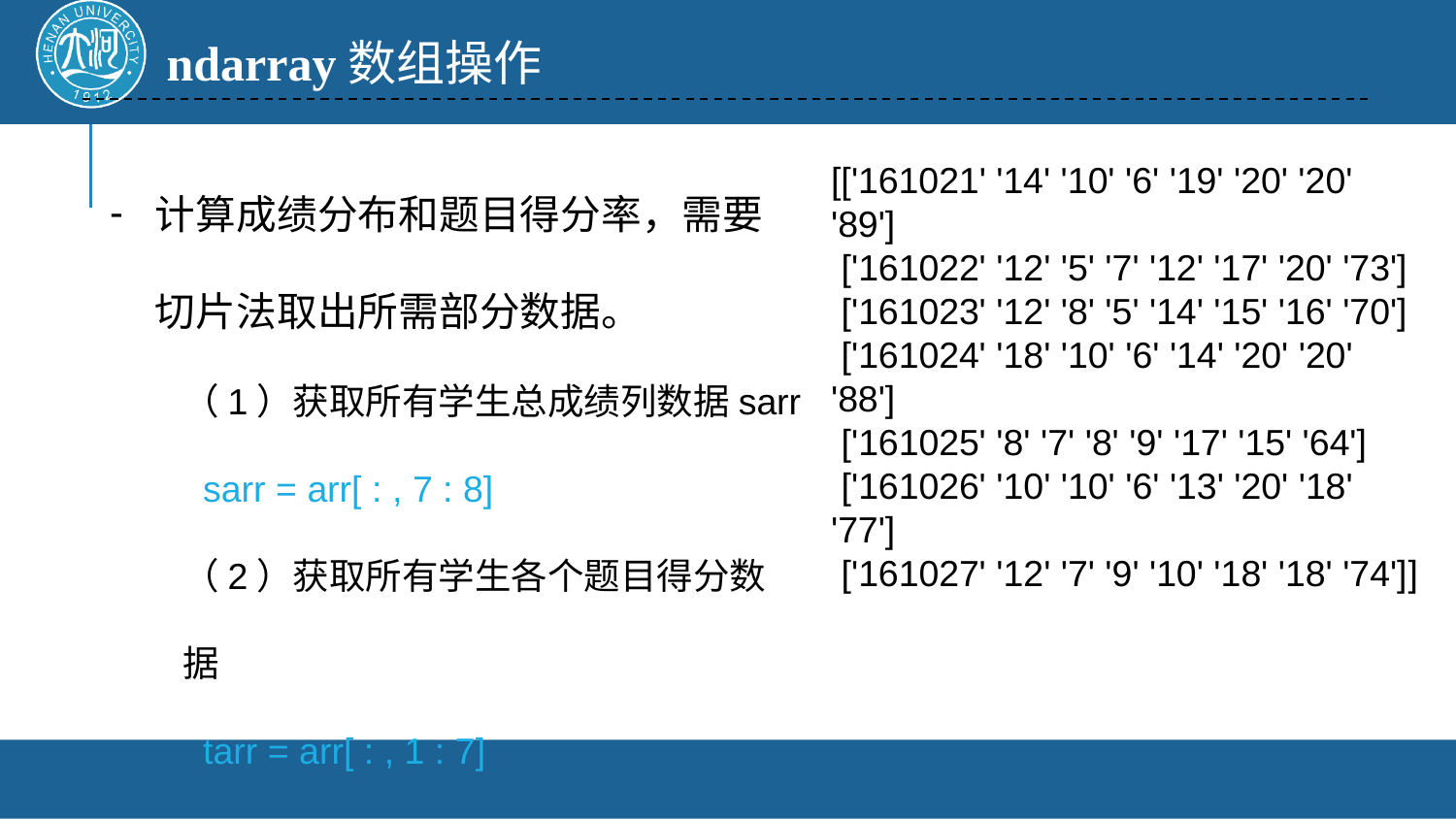

ndarray数组操作
计算成绩分布和题目得分率，需要切片法取出所需部分数据。
（1）获取所有学生总成绩列数据sarr
  sarr = arr[ : , 7 : 8]
（2）获取所有学生各个题目得分数据
  tarr = arr[ : , 1 : 7]
[['161021' '14' '10' '6' '19' '20' '20' '89']
 ['161022' '12' '5' '7' '12' '17' '20' '73']
 ['161023' '12' '8' '5' '14' '15' '16' '70']
 ['161024' '18' '10' '6' '14' '20' '20' '88']
 ['161025' '8' '7' '8' '9' '17' '15' '64']
 ['161026' '10' '10' '6' '13' '20' '18' '77']
 ['161027' '12' '7' '9' '10' '18' '18' '74']]